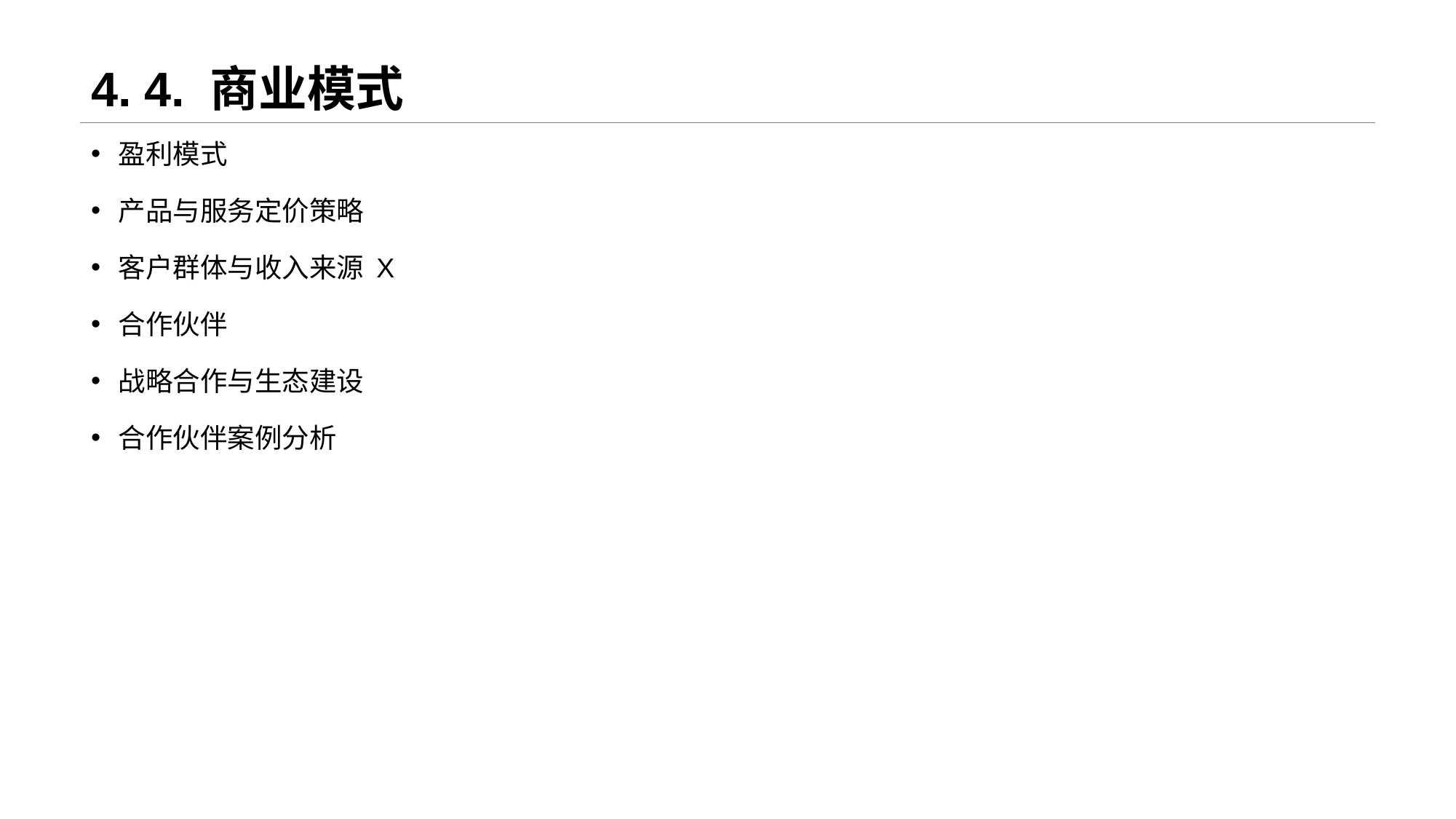

# 4. 4. 商业模式
盈利模式
产品与服务定价策略
客户群体与收入来源 X
合作伙伴
战略合作与生态建设
合作伙伴案例分析